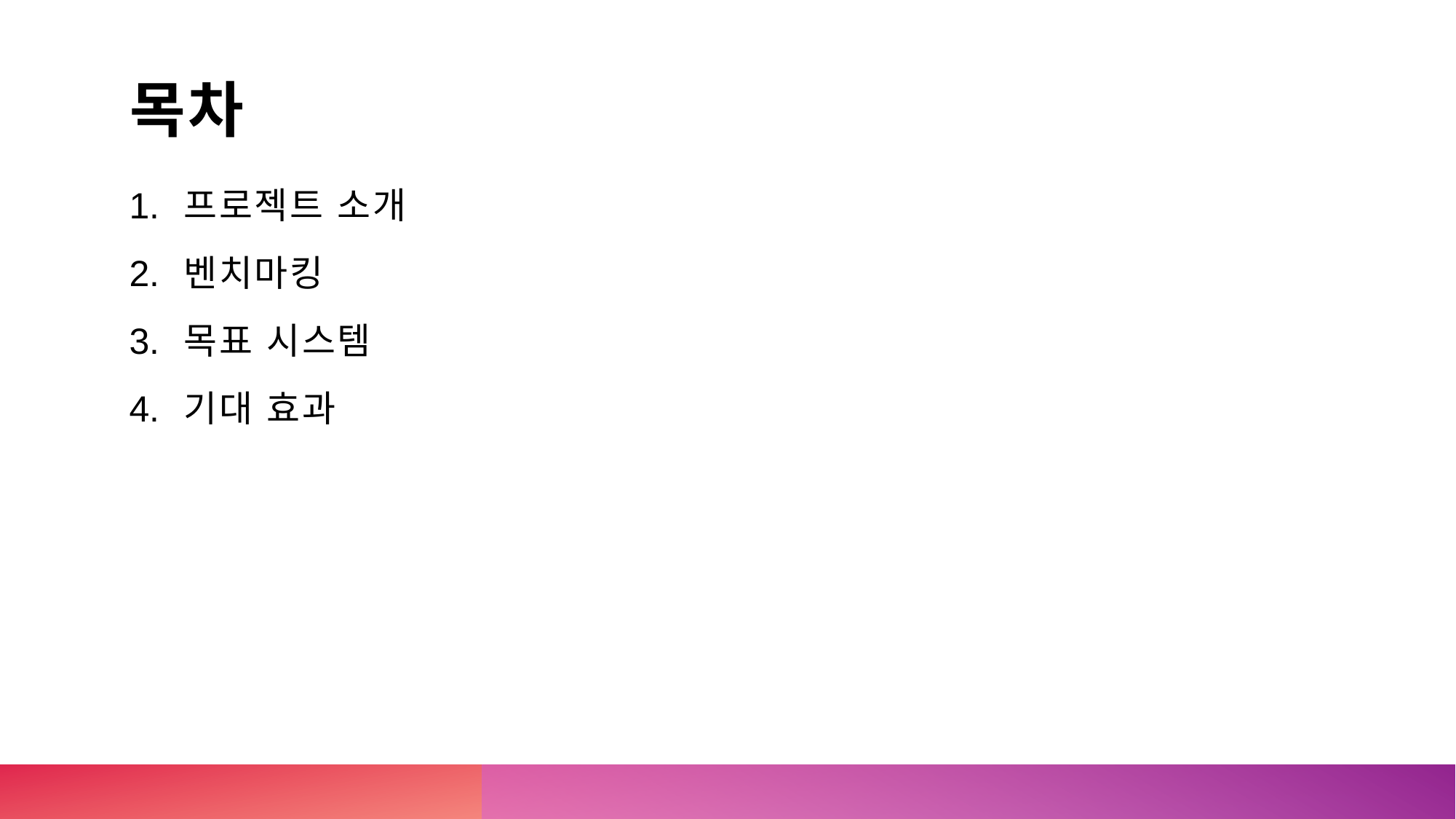

# 목차
프로젝트 소개
벤치마킹
목표 시스템
기대 효과